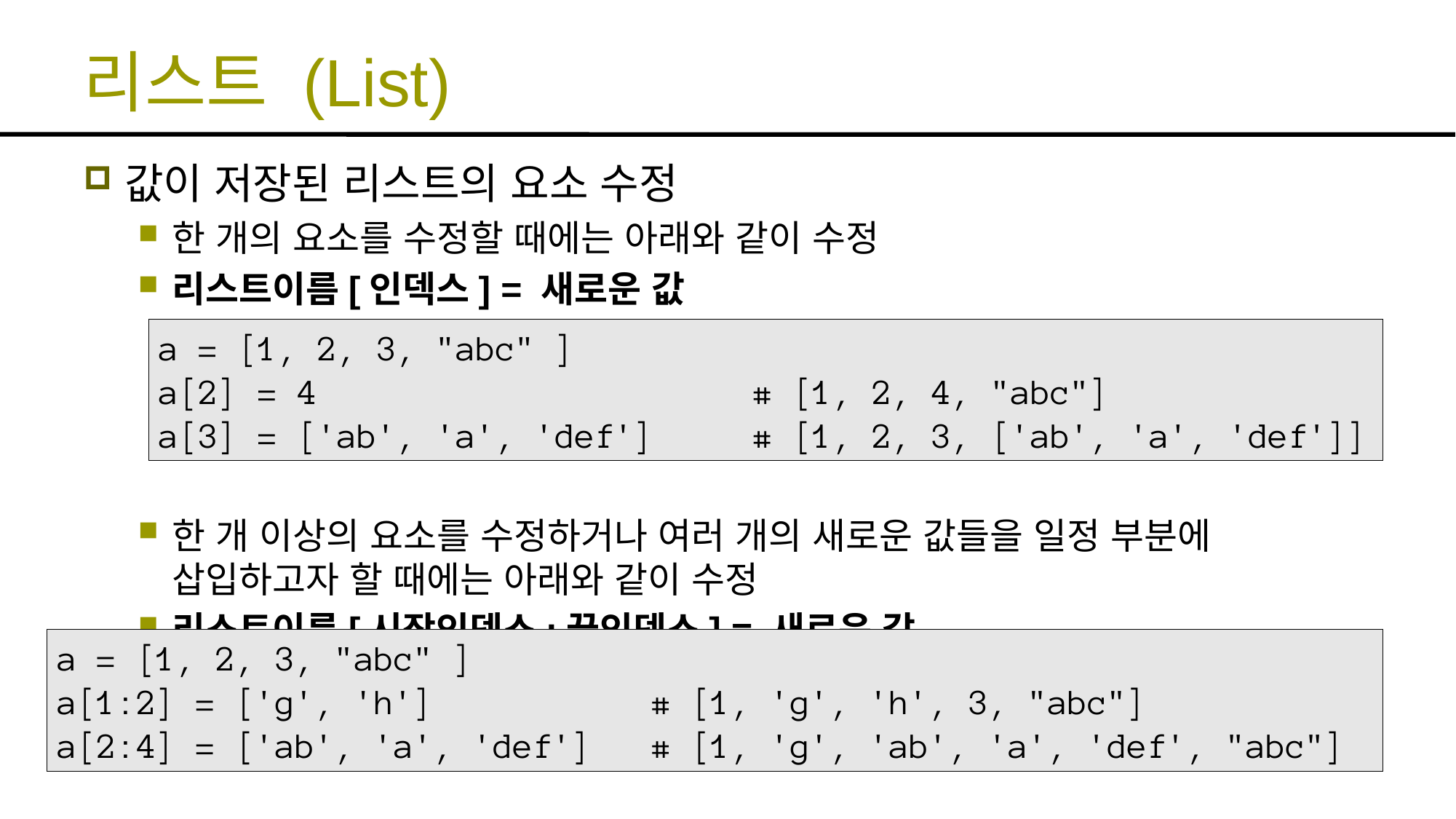

# 리스트 (List)
값이 저장된 리스트의 요소 수정
한 개의 요소를 수정할 때에는 아래와 같이 수정
리스트이름[인덱스] = 새로운 값

한 개 이상의 요소를 수정하거나 여러 개의 새로운 값들을 일정 부분에 삽입하고자 할 때에는 아래와 같이 수정
리스트이름[시작인덱스:끝인덱스] = 새로운 값

a = [1, 2, 3, "abc" ]
a[2] = 4                      # [1, 2, 4, "abc"]
a[3] = ['ab', 'a', 'def']     # [1, 2, 3, ['ab', 'a', 'def']]
a = [1, 2, 3, "abc" ]
a[1:2] = ['g', 'h']           # [1, 'g', 'h', 3, "abc"]
a[2:4] = ['ab', 'a', 'def']   # [1, 'g', 'ab', 'a', 'def', "abc"]